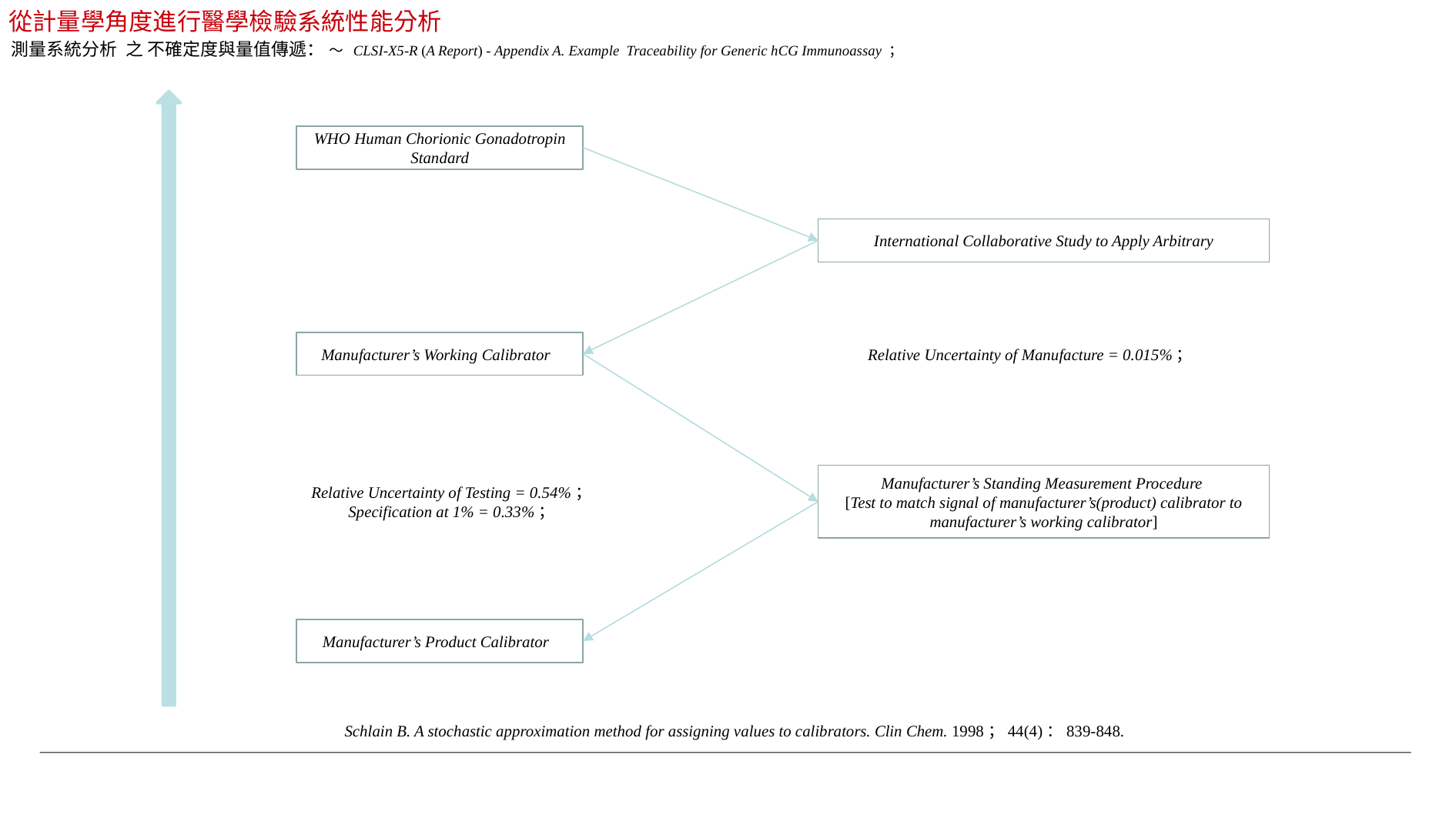

從計量學角度進行醫學檢驗系統性能分析
測量系統分析  之 不確定度與量值傳遞： ～ CLSI-X5-R (A Report) - Appendix A. Example  Traceability for Generic hCG Immunoassay ；

WHO Human Chorionic Gonadotropin Standard
International Collaborative Study to Apply Arbitrary
Manufacturer’s Working Calibrator
Relative Uncertainty of Manufacture = 0.015%；
Manufacturer’s Standing Measurement Procedure
[Test to match signal of manufacturer’s(product) calibrator to manufacturer’s working calibrator]
Relative Uncertainty of Testing = 0.54%；
Specification at 1% = 0.33%；
Manufacturer’s Product Calibrator
Schlain B. A stochastic approximation method for assigning values to calibrators. Clin Chem. 1998；44(4)：839-848.